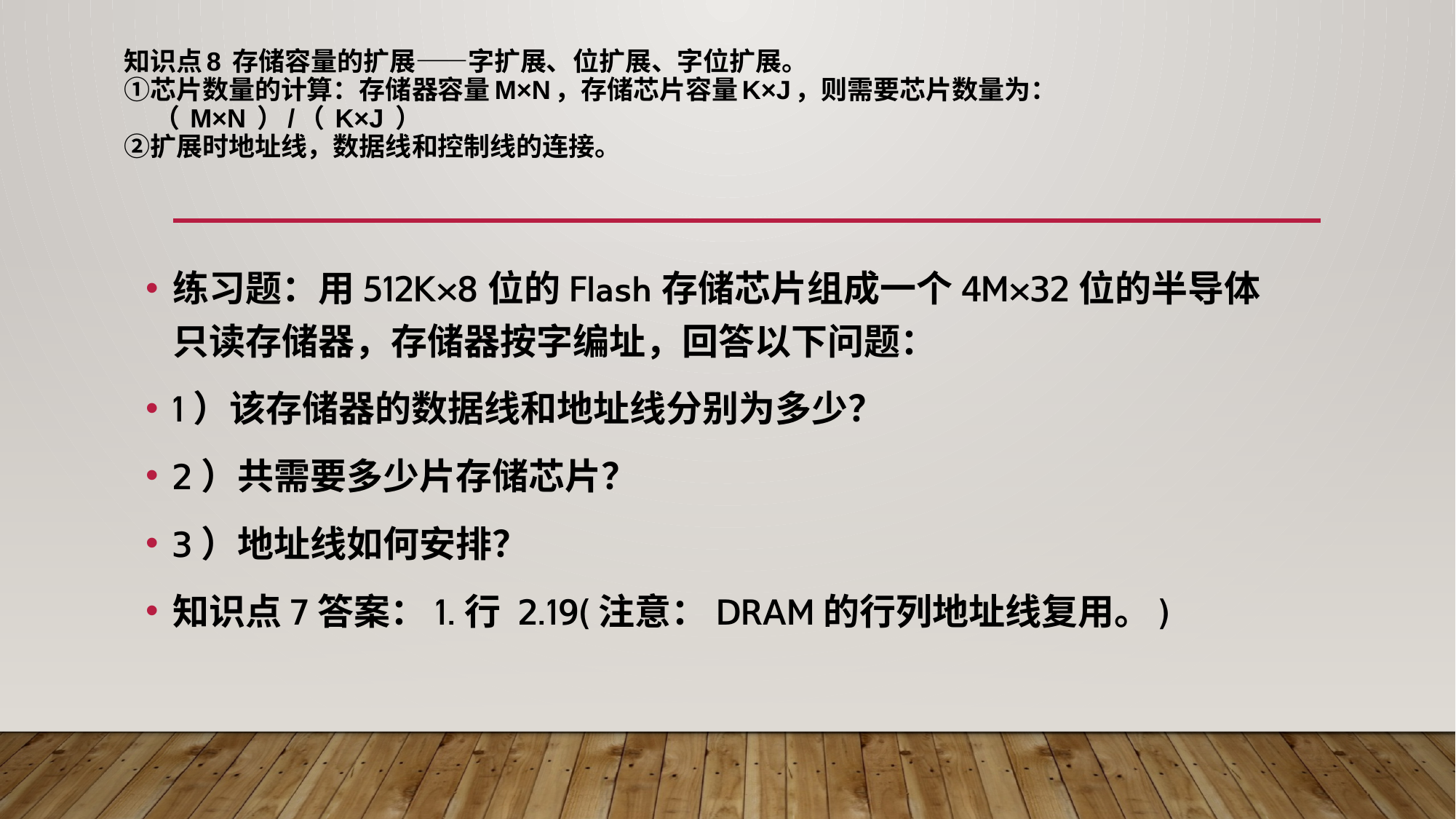

# 知识点8 存储容量的扩展——字扩展、位扩展、字位扩展。 ①芯片数量的计算：存储器容量M×N，存储芯片容量K×J，则需要芯片数量为： （ M×N ）/（ K×J ） ②扩展时地址线，数据线和控制线的连接。
练习题：用512K×8位的Flash存储芯片组成一个4M×32位的半导体只读存储器，存储器按字编址，回答以下问题：
1）该存储器的数据线和地址线分别为多少？
2）共需要多少片存储芯片？
3）地址线如何安排？
知识点7答案：1.行 2.19(注意：DRAM的行列地址线复用。)